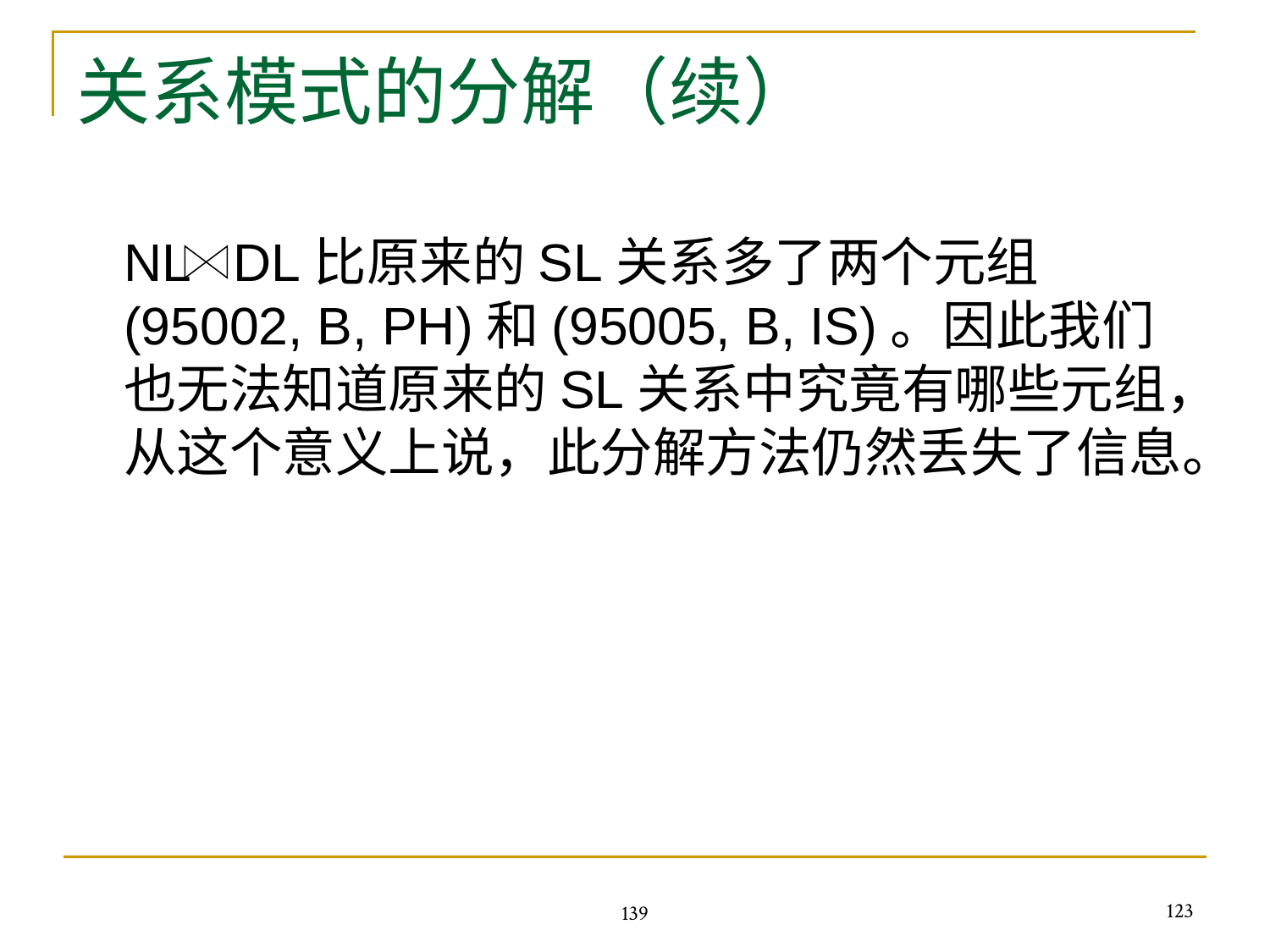

# 关系模式的分解（续）
	NL   DL比原来的SL关系多了两个元组(95002, B, PH)和(95005, B, IS)。因此我们也无法知道原来的SL关系中究竟有哪些元组，从这个意义上说，此分解方法仍然丢失了信息。

123
139